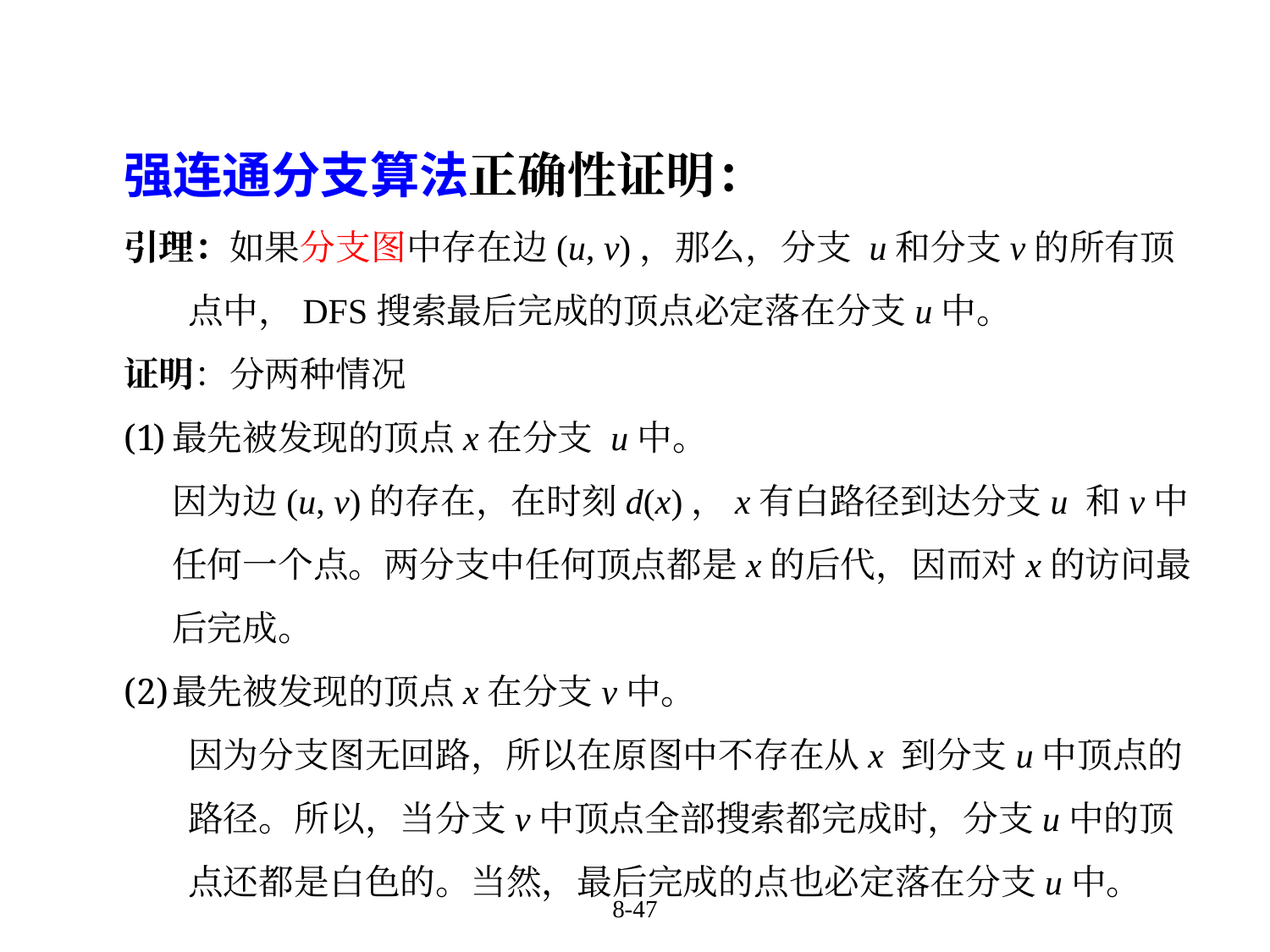

强连通分支算法正确性证明：
引理：如果分支图中存在边(u, v)，那么，分支 u和分支v的所有顶点中，DFS搜索最后完成的顶点必定落在分支u中。
证明：分两种情况
最先被发现的顶点x在分支 u中。
因为边(u, v)的存在，在时刻d(x)，x有白路径到达分支u 和v中任何一个点。两分支中任何顶点都是x的后代，因而对x的访问最后完成。
最先被发现的顶点x在分支v中。
因为分支图无回路，所以在原图中不存在从x 到分支u中顶点的路径。所以，当分支v中顶点全部搜索都完成时，分支u中的顶点还都是白色的。当然，最后完成的点也必定落在分支u中。
8-47